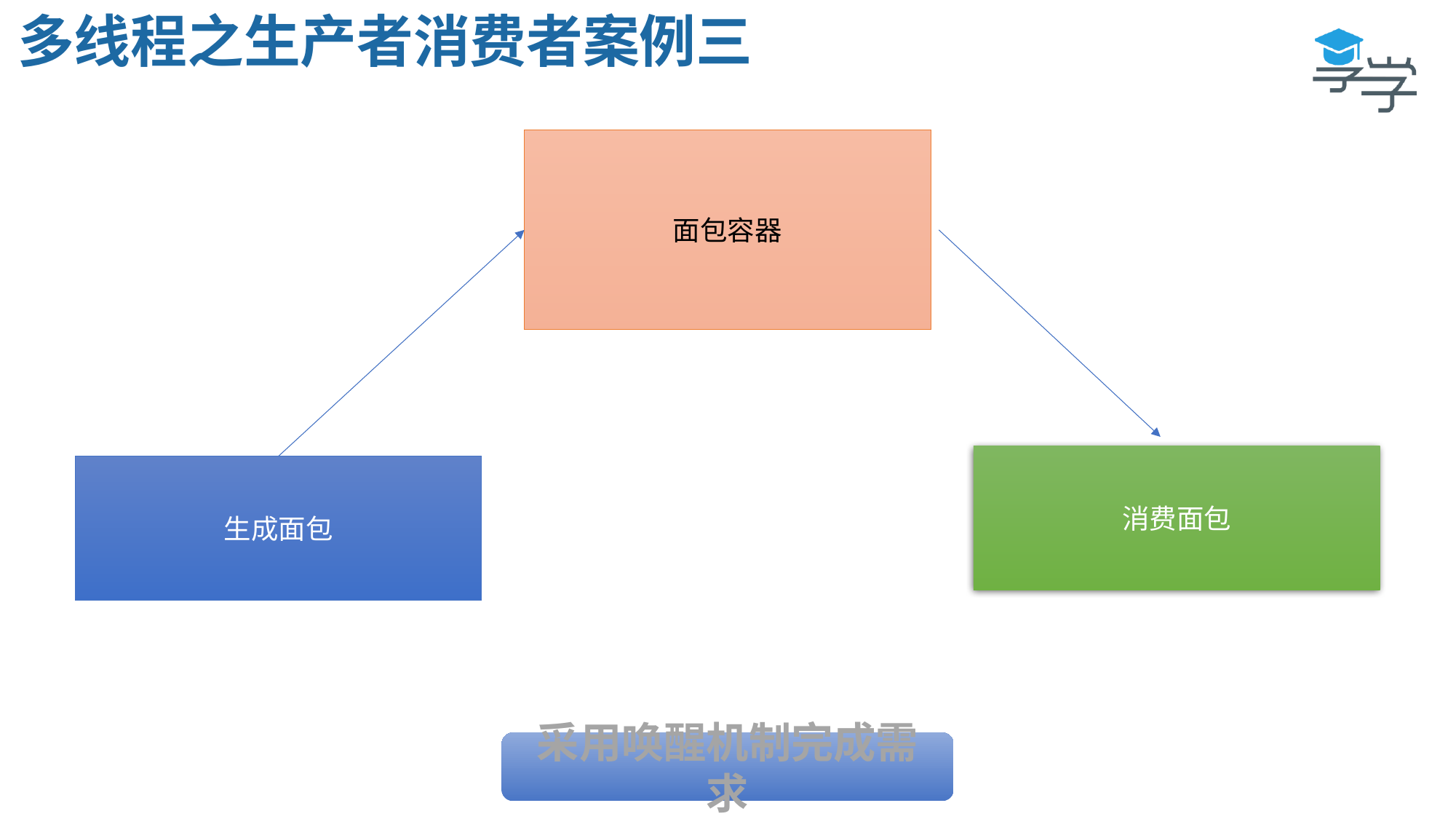

多线程之生产者消费者案例三
面包容器

消费面包
生成面包
采用唤醒机制完成需求